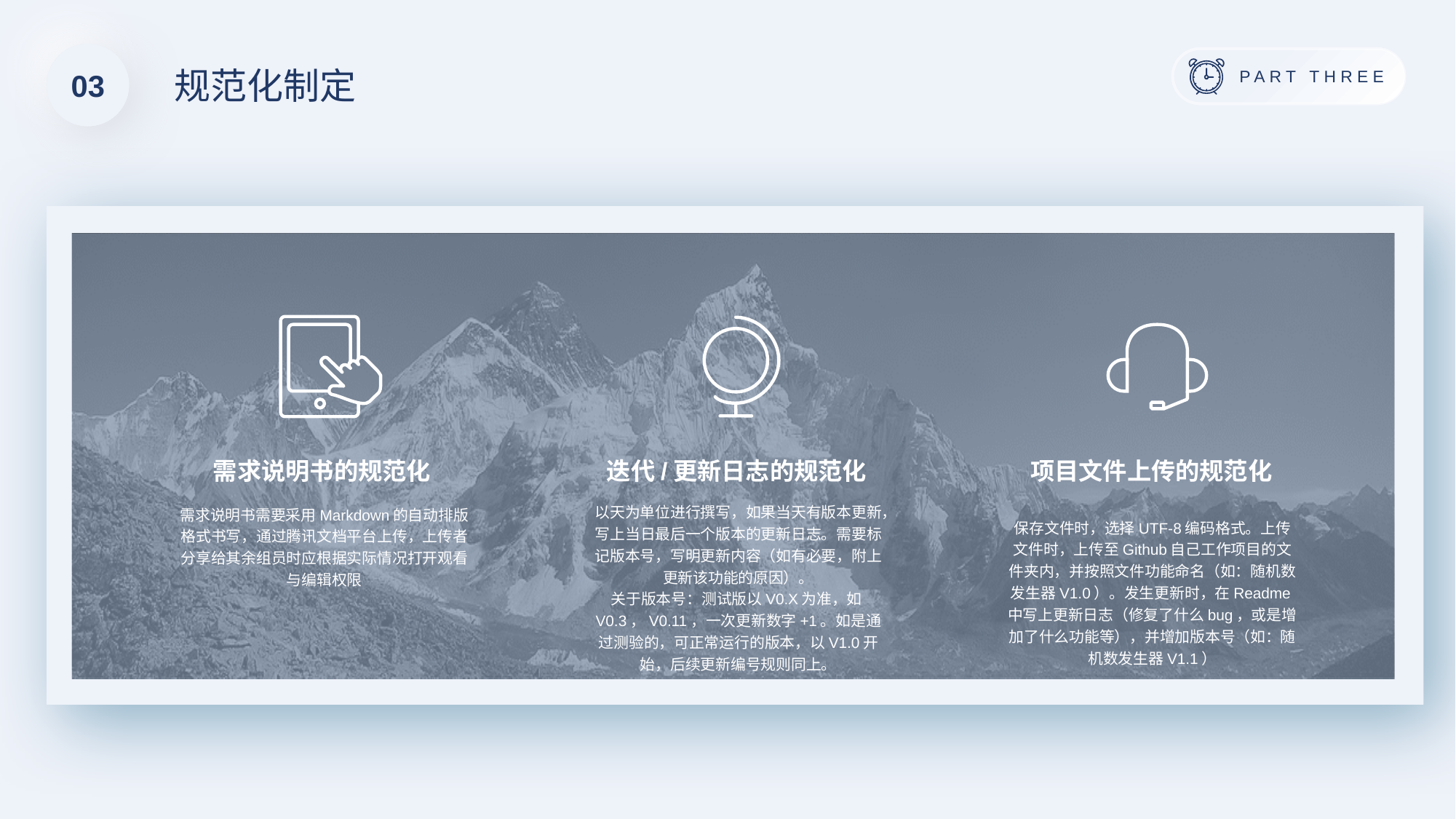

03
规范化制定

需求说明书的规范化
迭代/更新日志的规范化
项目文件上传的规范化
以天为单位进行撰写，如果当天有版本更新，写上当日最后一个版本的更新日志。需要标记版本号，写明更新内容（如有必要，附上更新该功能的原因）。
关于版本号：测试版以V0.X为准，如V0.3，V0.11，一次更新数字+1。如是通过测验的，可正常运行的版本，以V1.0开始，后续更新编号规则同上。
需求说明书需要采用Markdown的自动排版格式书写，通过腾讯文档平台上传，上传者分享给其余组员时应根据实际情况打开观看与编辑权限
保存文件时，选择UTF-8编码格式。上传文件时，上传至Github自己工作项目的文件夹内，并按照文件功能命名（如：随机数发生器V1.0）。发生更新时，在Readme中写上更新日志（修复了什么bug，或是增加了什么功能等），并增加版本号（如：随机数发生器V1.1）